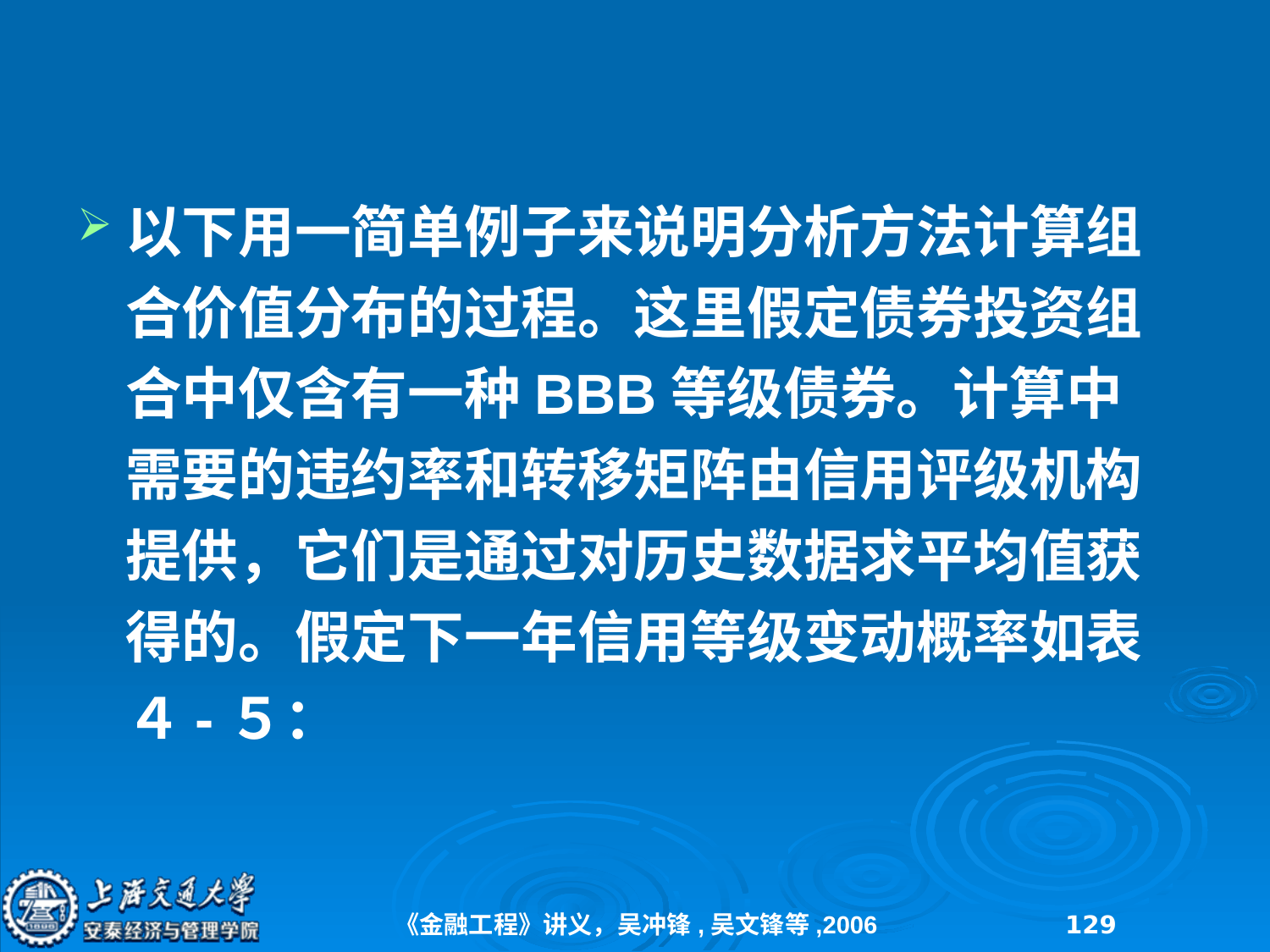

#
以下用一简单例子来说明分析方法计算组合价值分布的过程。这里假定债券投资组合中仅含有一种BBB等级债券。计算中需要的违约率和转移矩阵由信用评级机构提供，它们是通过对历史数据求平均值获得的。假定下一年信用等级变动概率如表４-５：